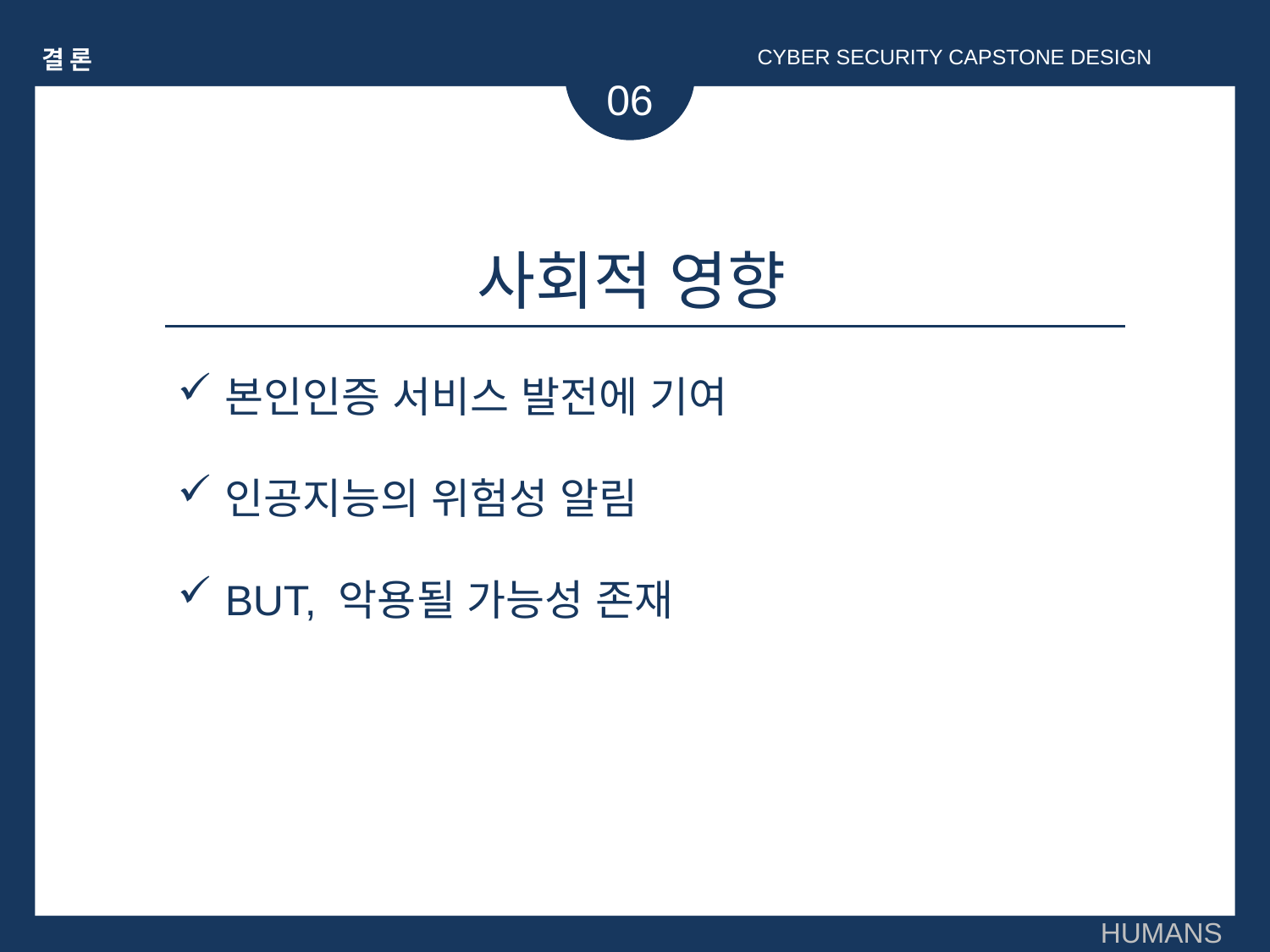

CYBER SECURITY CAPSTONE DESIGN
결론
06

사회적 영향
본인인증 서비스 발전에 기여

인공지능의 위험성 알림

BUT, 악용될 가능성 존재
HUMANS